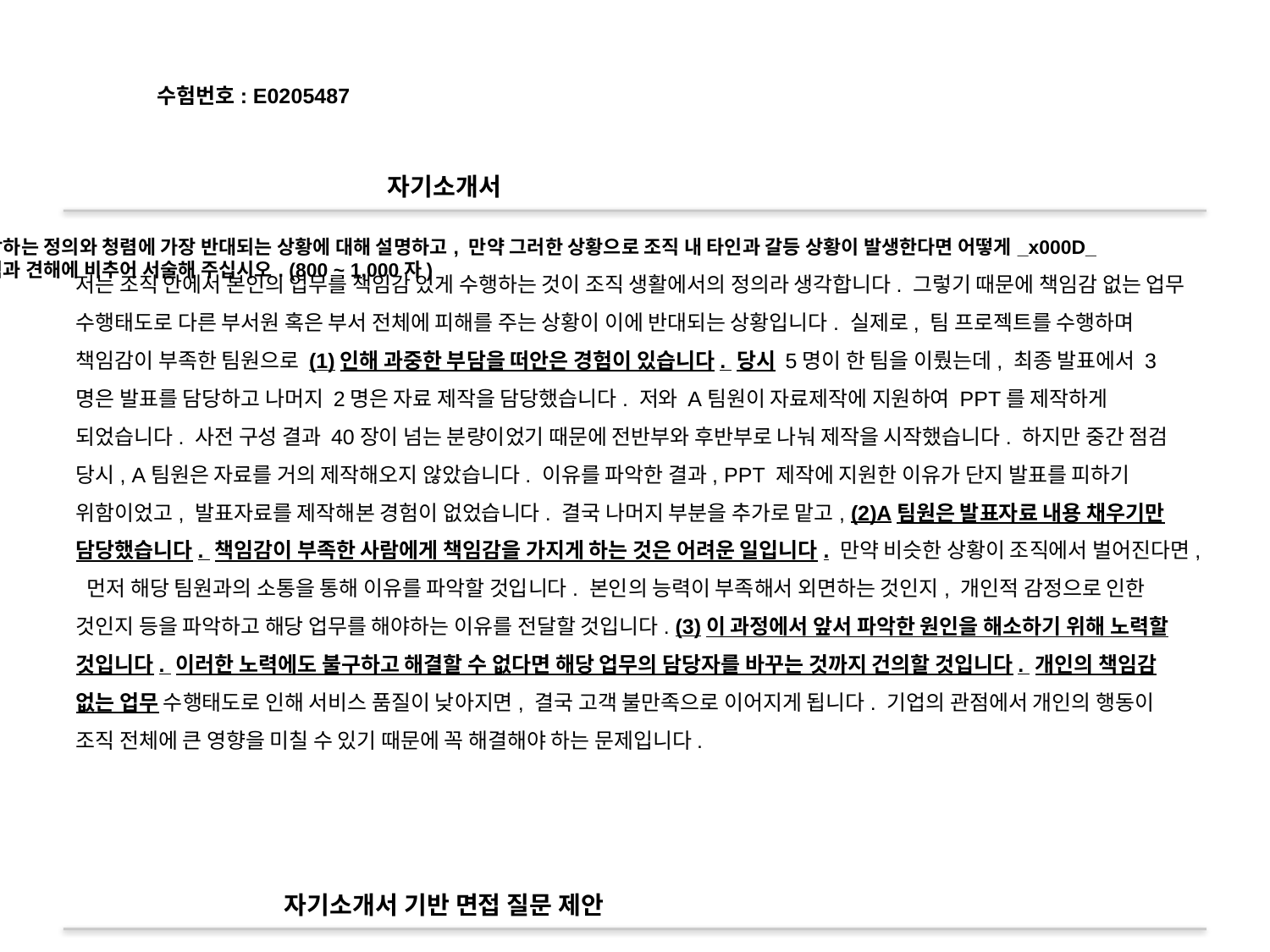

수험번호: E0205487
#

자기소개서

조직 생활에서 본인이 생각하는 정의와 청렴에 가장 반대되는 상황에 대해 설명하고, 만약 그러한 상황으로 조직 내 타인과 갈등 상황이 발생한다면 어떻게_x000D_
대처할 것인지 본인의 경험과 견해에 비추어 서술해 주십시오. (800 ~ 1,000자)

저는 조직 안에서 본인의 업무를 책임감 있게 수행하는 것이 조직 생활에서의 정의라 생각합니다. 그렇기 때문에 책임감 없는 업무 수행태도로 다른 부서원 혹은 부서 전체에 피해를 주는 상황이 이에 반대되는 상황입니다. 실제로, 팀 프로젝트를 수행하며 책임감이 부족한 팀원으로 (1)인해 과중한 부담을 떠안은 경험이 있습니다. 당시 5명이 한 팀을 이뤘는데, 최종 발표에서 3명은 발표를 담당하고 나머지 2명은 자료 제작을 담당했습니다. 저와 A팀원이 자료제작에 지원하여 PPT를 제작하게 되었습니다. 사전 구성 결과 40장이 넘는 분량이었기 때문에 전반부와 후반부로 나눠 제작을 시작했습니다. 하지만 중간 점검 당시, A팀원은 자료를 거의 제작해오지 않았습니다. 이유를 파악한 결과, PPT 제작에 지원한 이유가 단지 발표를 피하기 위함이었고, 발표자료를 제작해본 경험이 없었습니다. 결국 나머지 부분을 추가로 맡고, (2)A팀원은 발표자료 내용 채우기만 담당했습니다. 책임감이 부족한 사람에게 책임감을 가지게 하는 것은 어려운 일입니다. 만약 비슷한 상황이 조직에서 벌어진다면, 먼저 해당 팀원과의 소통을 통해 이유를 파악할 것입니다. 본인의 능력이 부족해서 외면하는 것인지, 개인적 감정으로 인한 것인지 등을 파악하고 해당 업무를 해야하는 이유를 전달할 것입니다. (3)이 과정에서 앞서 파악한 원인을 해소하기 위해 노력할 것입니다. 이러한 노력에도 불구하고 해결할 수 없다면 해당 업무의 담당자를 바꾸는 것까지 건의할 것입니다. 개인의 책임감 없는 업무 수행태도로 인해 서비스 품질이 낮아지면, 결국 고객 불만족으로 이어지게 됩니다. 기업의 관점에서 개인의 행동이 조직 전체에 큰 영향을 미칠 수 있기 때문에 꼭 해결해야 하는 문제입니다.

자기소개서 기반 면접 질문 제안

(1) 팀 프로젝트 중 책임감이 부족한 팀원과의 문제를 어떻게 해결했었나요?
(2) 책임감 없는 상황이 조직에서 발생하면 어떤 방식으로 대처할 계획인가요?
(3) 개인의 업무 수행 태도로 인한 고객 불만족을 어떻게 예방할 수 있을까요?